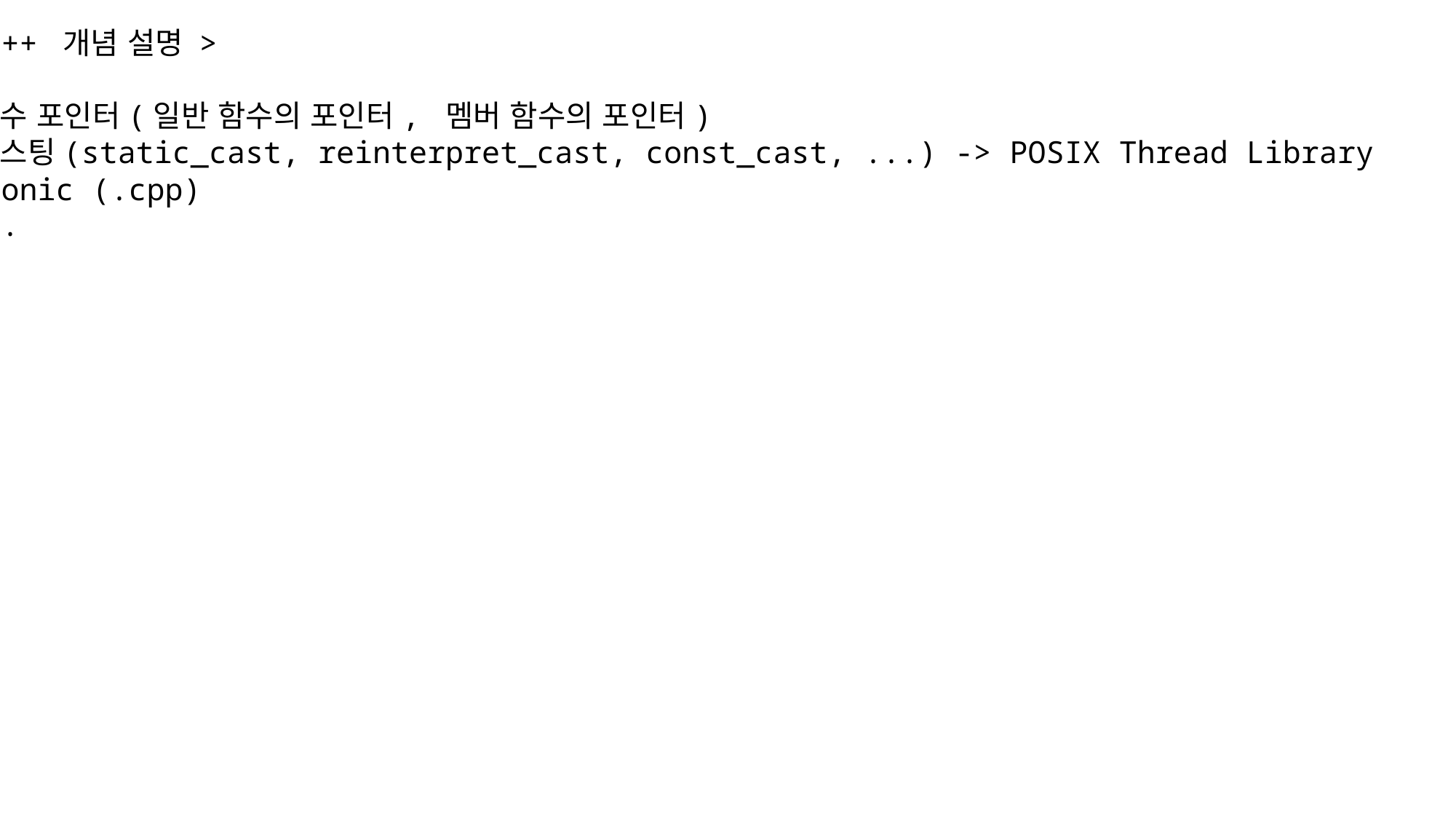

< C/C++ 개념 설명 >

1. 함수 포인터(일반 함수의 포인터, 멤버 함수의 포인터)
2. 캐스팅(static_cast, reinterpret_cast, const_cast, ...) -> POSIX Thread Library
-> bionic (.cpp)
3. ...